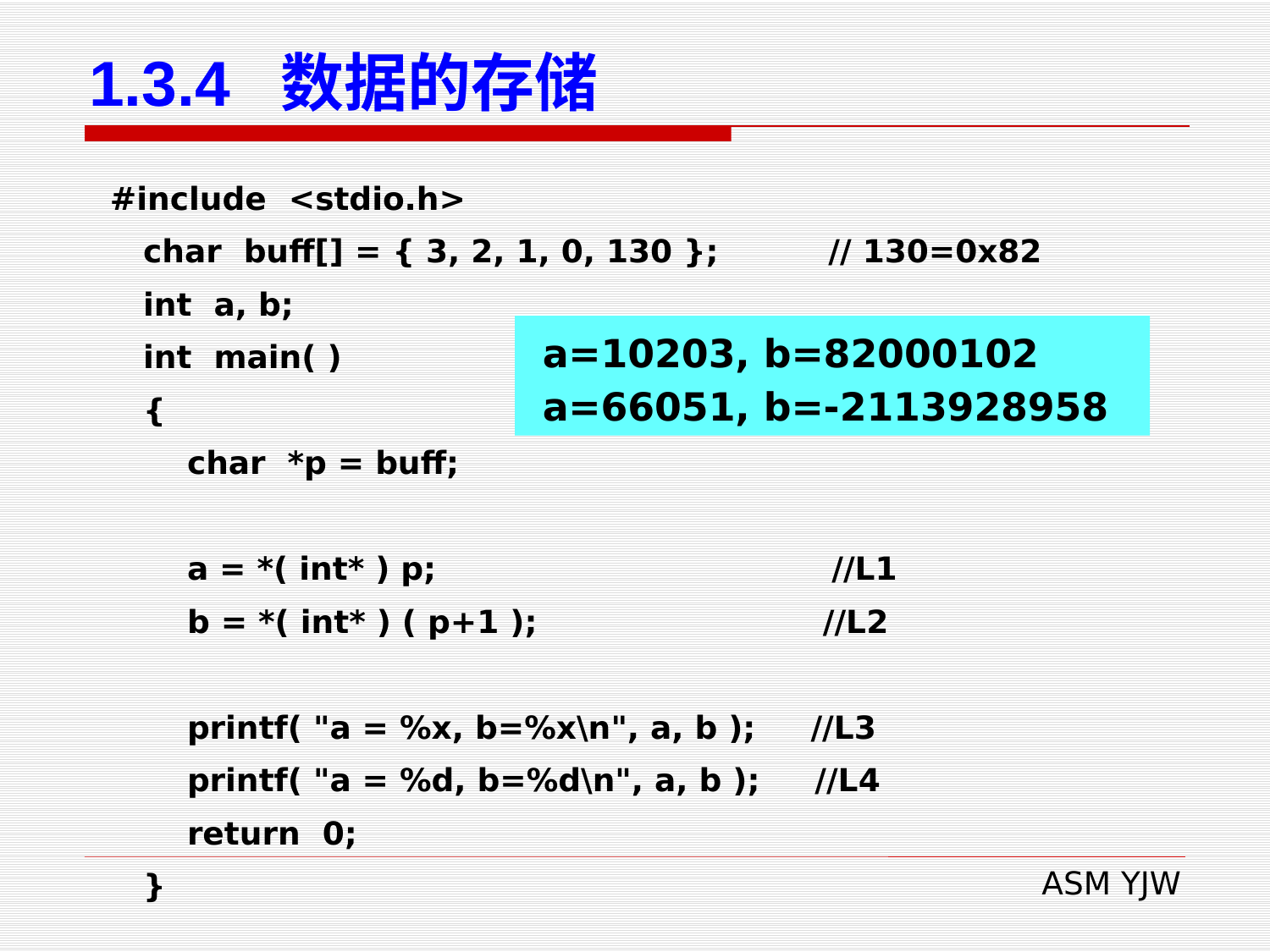

# 1.3.4  数据的存储

 #include  <stdio.h>
    char  buff[] = { 3, 2, 1, 0, 130 };          // 130=0x82
    int  a, b;
    int  main( )
    {
        char  *p = buff;

        a = *( int* ) p;                                    //L1
        b = *( int* ) ( p+1 );                          //L2

        printf( "a = %x, b=%x\n", a, b );     //L3
        printf( "a = %d, b=%d\n", a, b );     //L4
        return  0;
    }

 a=10203, b=82000102
 a=66051, b=-2113928958